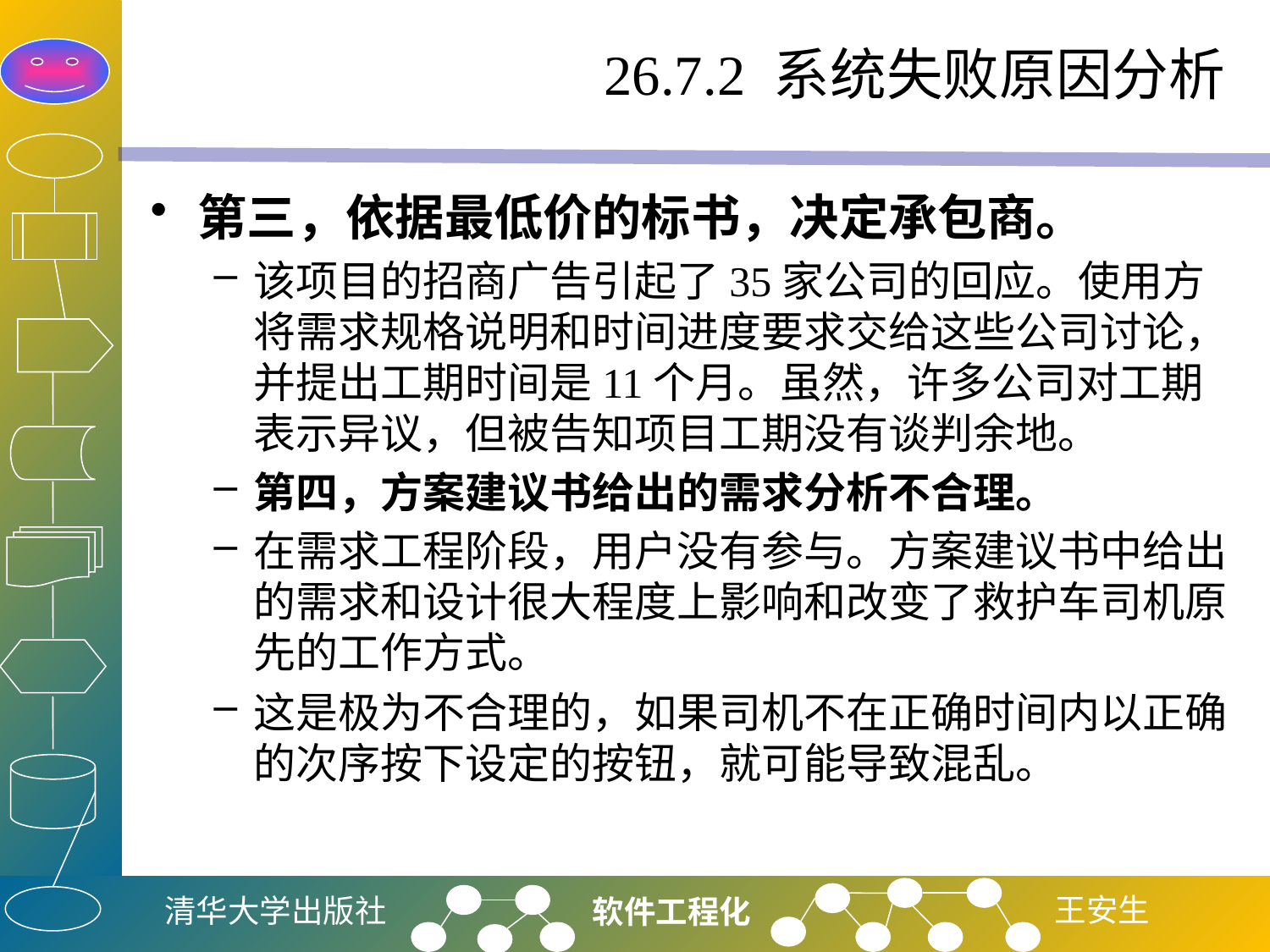

# 26.7.2 系统失败原因分析
第三，依据最低价的标书，决定承包商。
该项目的招商广告引起了35家公司的回应。使用方将需求规格说明和时间进度要求交给这些公司讨论，并提出工期时间是11个月。虽然，许多公司对工期表示异议，但被告知项目工期没有谈判余地。
第四，方案建议书给出的需求分析不合理。
在需求工程阶段，用户没有参与。方案建议书中给出的需求和设计很大程度上影响和改变了救护车司机原先的工作方式。
这是极为不合理的，如果司机不在正确时间内以正确的次序按下设定的按钮，就可能导致混乱。